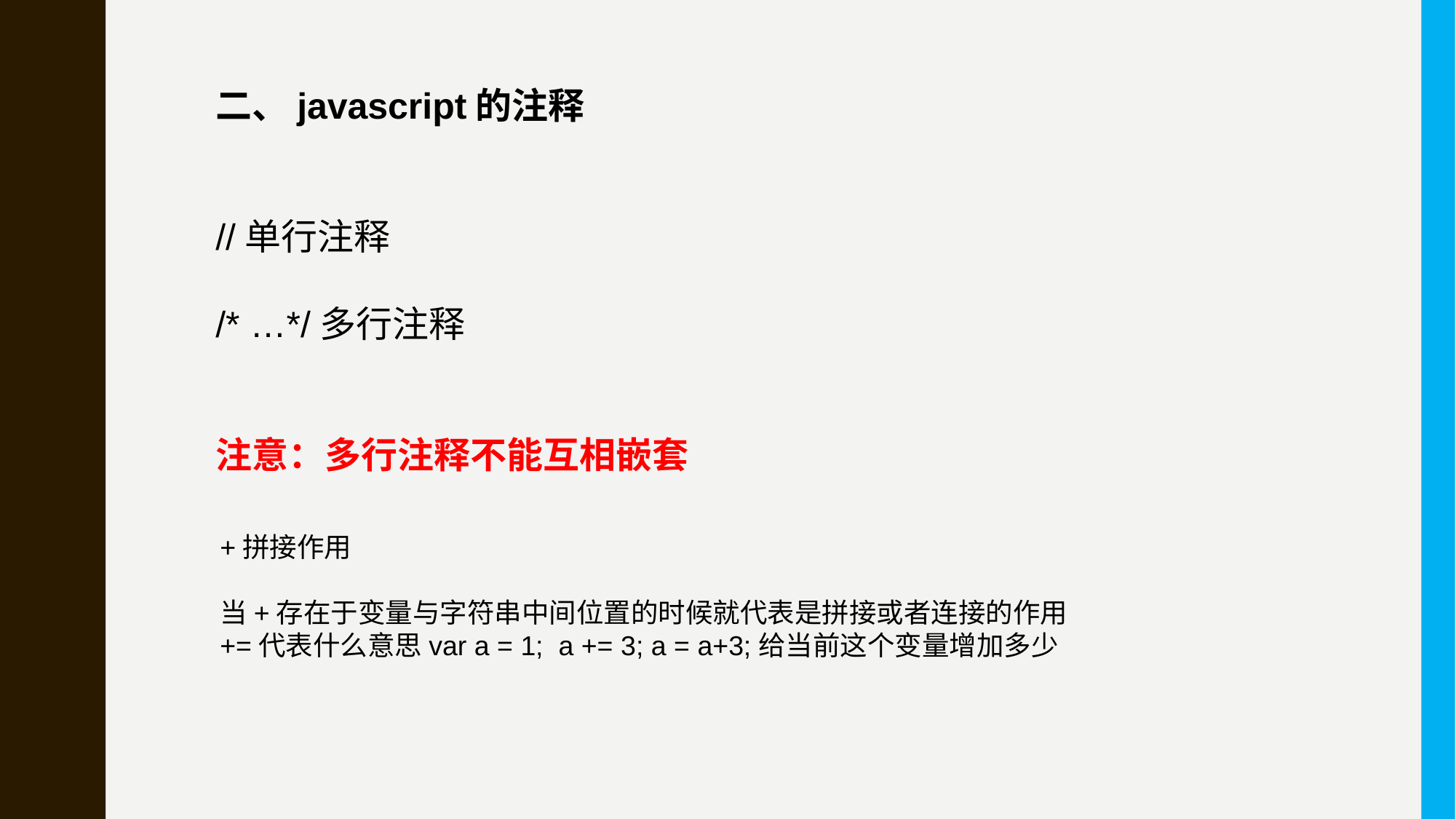

二、javascript的注释

//单行注释

/* …*/多行注释

注意：多行注释不能互相嵌套
+拼接作用

当+存在于变量与字符串中间位置的时候就代表是拼接或者连接的作用
+=代表什么意思var a = 1;  a += 3; a = a+3;给当前这个变量增加多少